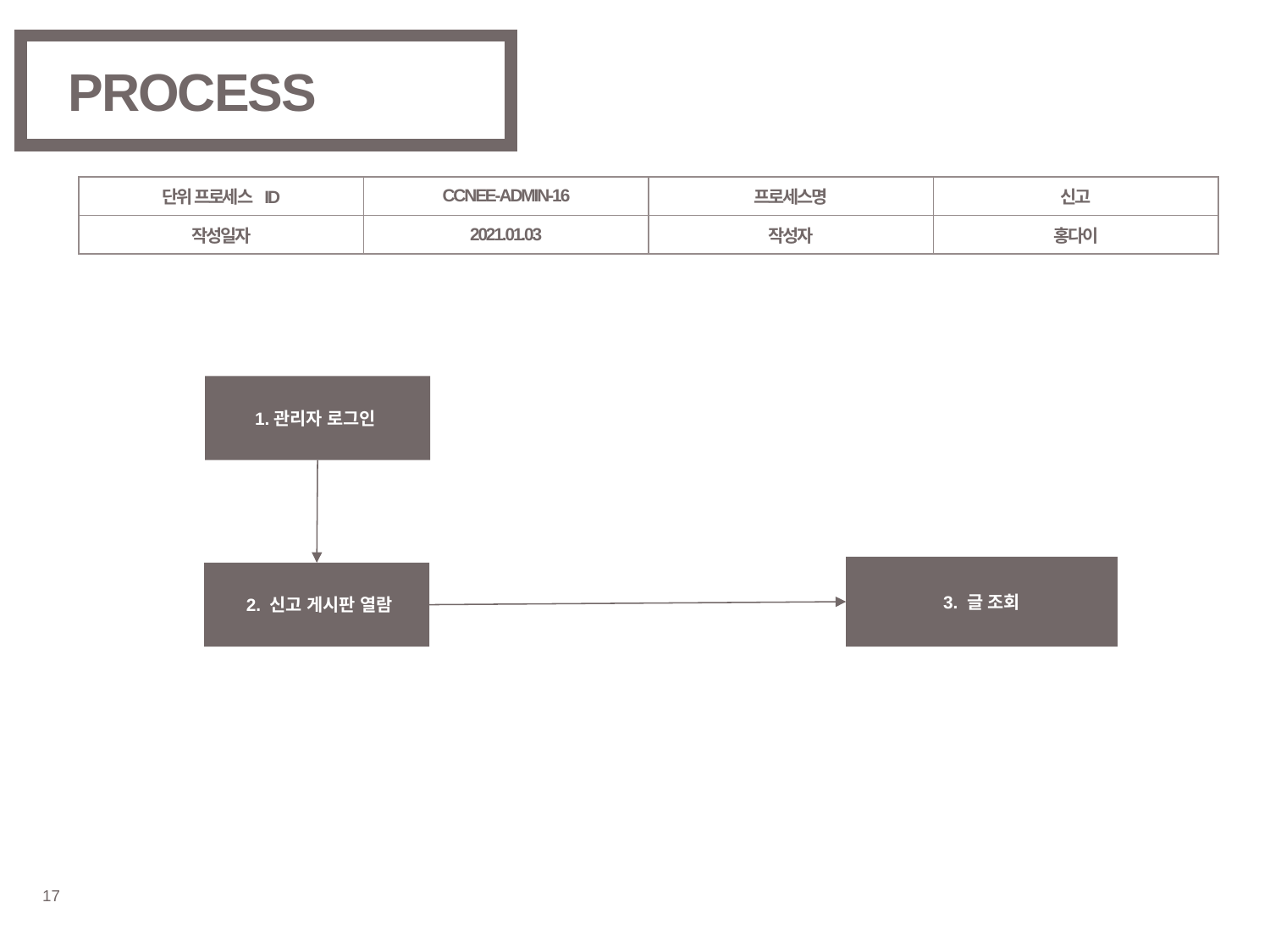

# PROCESS

| 단위 프로세스 ID | CCNEE-ADMIN-16 | 프로세스명 | 신고 |
| --- | --- | --- | --- |
| 작성일자 | 2021.01.03 | 작성자 | 홍다이 |
1.관리자 로그인
3. 글 조회
 2. 신고 게시판 열람